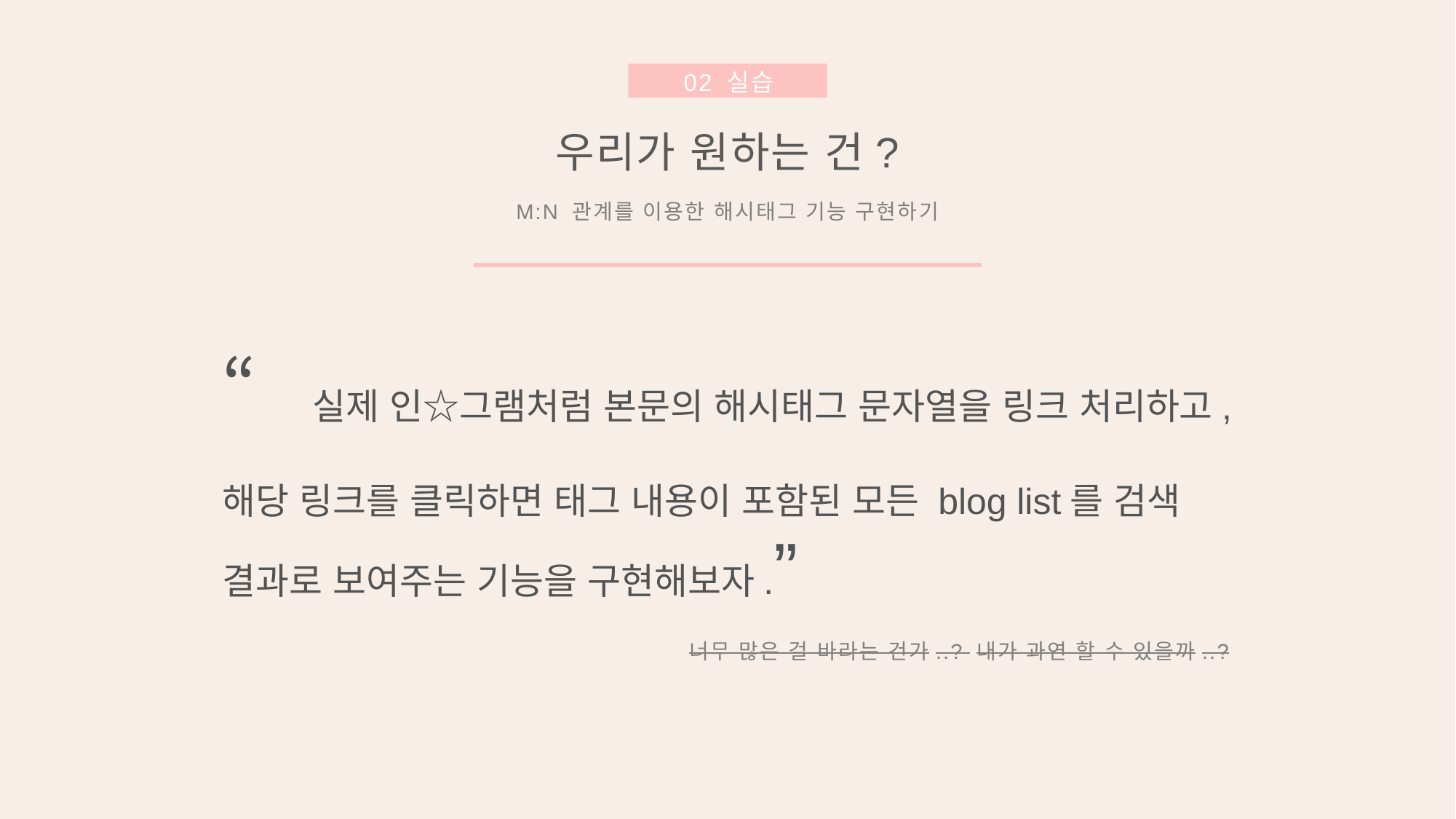

02 실습
우리가 원하는 건?
M:N 관계를 이용한 해시태그 기능 구현하기
“실제 인☆그램처럼 본문의 해시태그 문자열을 링크 처리하고,
해당 링크를 클릭하면 태그 내용이 포함된 모든 blog list를 검색 결과로 보여주는 기능을 구현해보자.”
너무 많은 걸 바라는 건가..? 내가 과연 할 수 있을까..?